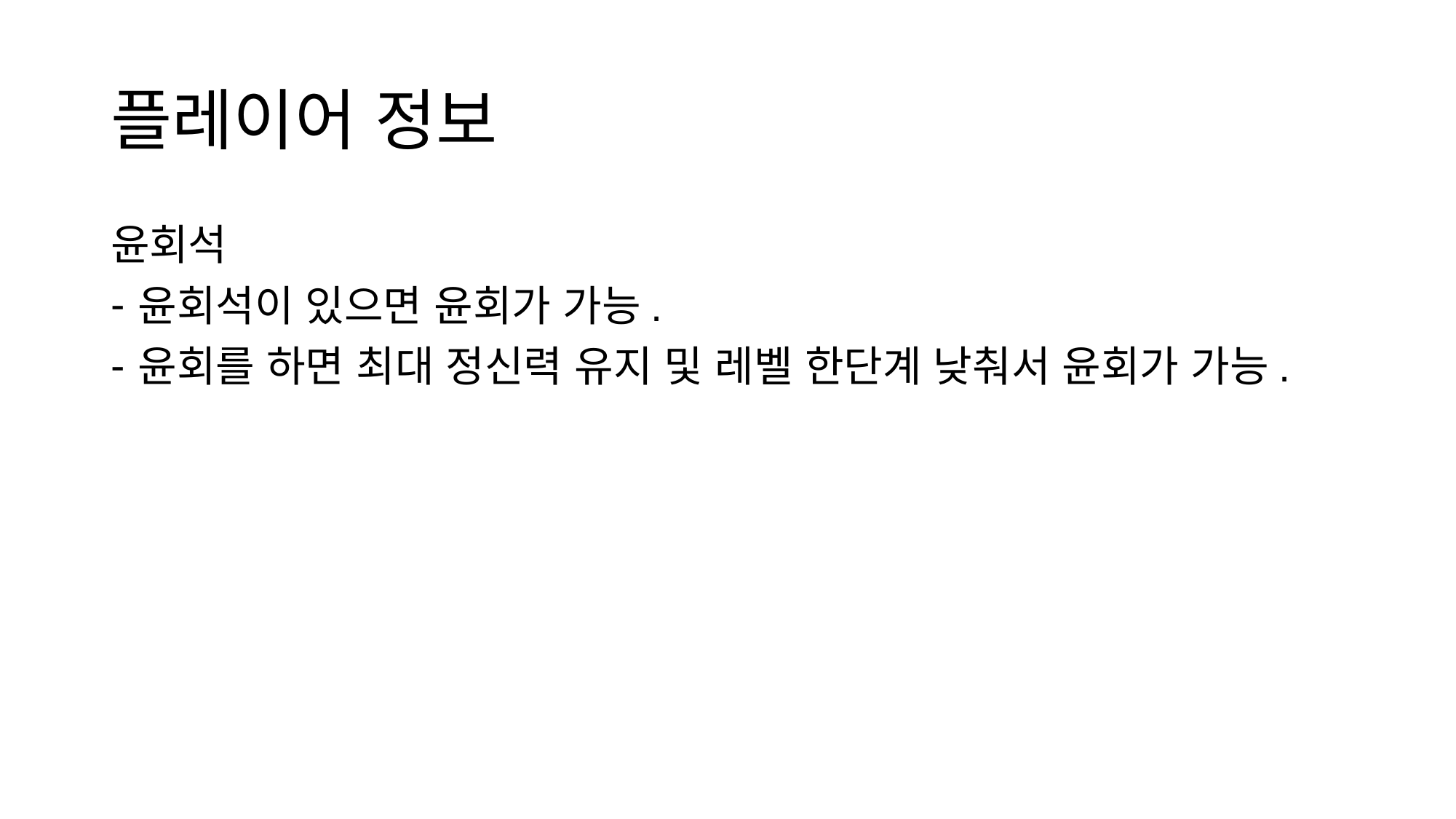

플레이어 정보
윤회석
윤회석이 있으면 윤회가 가능.
윤회를 하면 최대 정신력 유지 및 레벨 한단계 낮춰서 윤회가 가능.